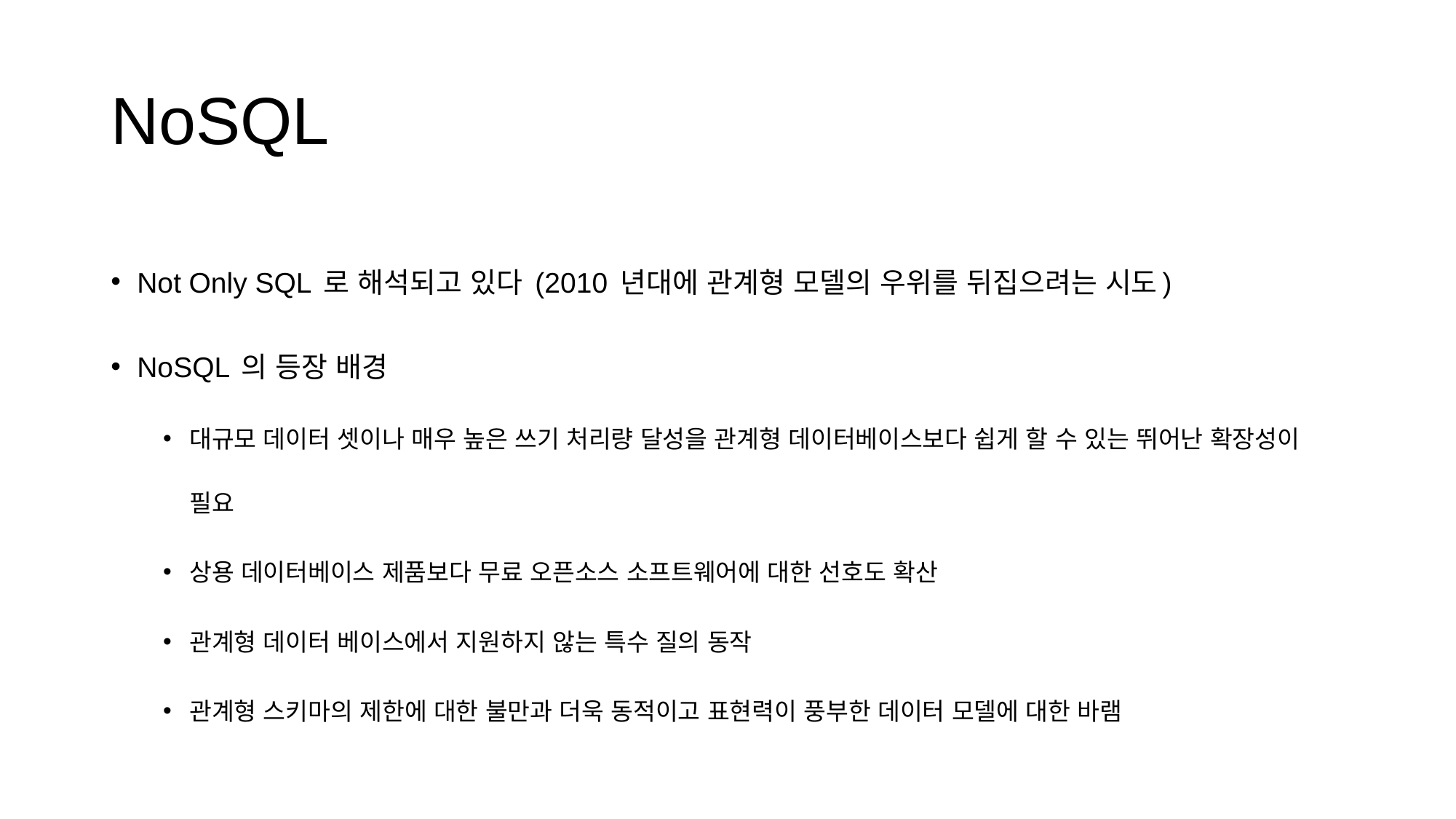

# NoSQL
Not Only SQL 로 해석되고 있다 (2010 년대에 관계형 모델의 우위를 뒤집으려는 시도)
NoSQL 의 등장 배경
대규모 데이터 셋이나 매우 높은 쓰기 처리량 달성을 관계형 데이터베이스보다 쉽게 할 수 있는 뛰어난 확장성이 필요
상용 데이터베이스 제품보다 무료 오픈소스 소프트웨어에 대한 선호도 확산
관계형 데이터 베이스에서 지원하지 않는 특수 질의 동작
관계형 스키마의 제한에 대한 불만과 더욱 동적이고 표현력이 풍부한 데이터 모델에 대한 바램